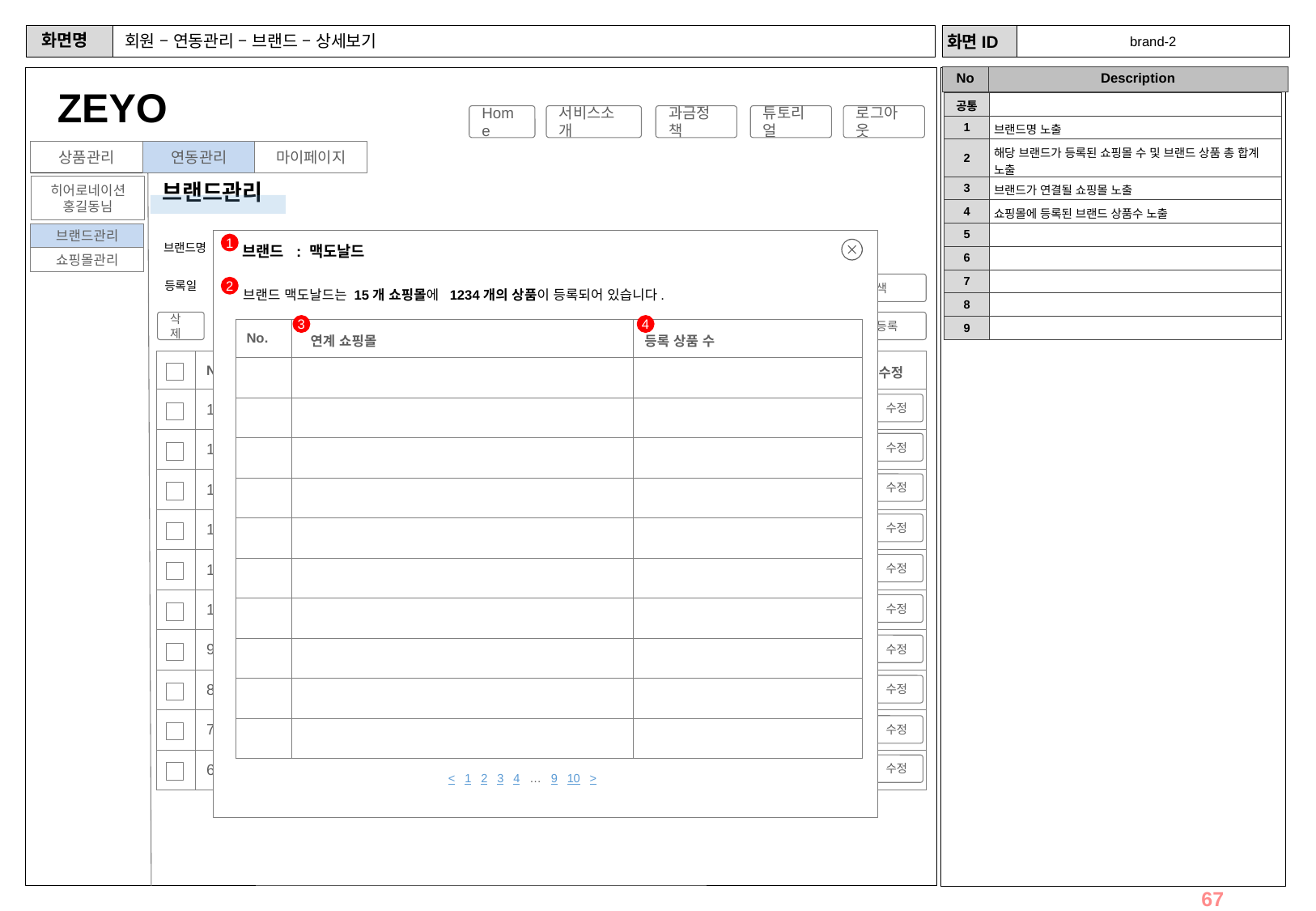

# 회원 – 연동관리 – 브랜드 – 상세보기
brand-2
ZEYO
| 공통 |  |
| --- | --- |
| 1 | 브랜드명 노출 |
| 2 | 해당 브랜드가 등록된 쇼핑몰 수 및 브랜드 상품 총 합계 노출 |
| 3 | 브랜드가 연결될 쇼핑몰 노출 |
| 4 | 쇼핑몰에 등록된 브랜드 상품수 노출 |
| 5 |  |
| 6 |  |
| 7 |  |
| 8 |  |
| 9 |  |
Home
서비스소개
과금정책
튜토리얼
로그아웃
상품관리
연동관리
마이페이지
브랜드관리

히어로네이션
홍길동님
브랜드관리

브랜드명
Search…

사이즈비교
전체

1
브랜드  : 맥도날드

쇼핑몰관리
등록일
~
8/12/2018

8/12/2018

오늘
3일
1주일
1개월
3개월
검색
2
브랜드 맥도날드는 15개 쇼핑몰에  1234개의 상품이 등록되어 있습니다.
삭제
연동변경
신규등록
3
4
| No. | 연계 쇼핑몰 | 등록 상품 수 |
| --- | --- | --- |
|  |  |  |
|  |  |  |
|  |  |  |
|  |  |  |
|  |  |  |
|  |  |  |
|  |  |  |
|  |  |  |
|  |  |  |
|  |  |  |
|  | No. | 브랜드명 | 등록일 | 등록자 | 사이즈비교 | 상세정보 | 수정 |
| --- | --- | --- | --- | --- | --- | --- | --- |
|  | 15 | 나이키 | 2018.03.20 | heronation |  |  |  |
|  | 14 | 너이키 | 2018.03.15 | heronation |  |  |  |
|  | 13 | 요이키 | 2018.02.11 | heronation |  |  |  |
|  | 12 | 저이키 | 2018.02.08 | heronation |  |  |  |
|  | 11 | 리복 | 2018.02.05 | heronation |  |  |  |
|  | 10 | 니나노 | 2018.02.04 | heronation |  |  |  |
|  | 9 | 리북 | 2018.02.04 | heronation |  |  |  |
|  | 8 | 맘마리아 | 2018.01.11 | heronation |  |  |  |
|  | 7 | 롯데리아 | 2018.01.01 | heronation |  |  |  |
|  | 6 | 맥도날드 | 2017.12.05 | heronation |  |  |  |

보기
수정
중지

연동

보기
수정

보기
수정
중지

연동

보기
수정

중지

보기
수정

보기
수정
연동

보기
수정
연동

연동

보기
수정

연동

보기
수정

연동

보기
수정

<   1   2   3   4   …   9   10   >
<   1   2   3   4   …   9   10   >
67